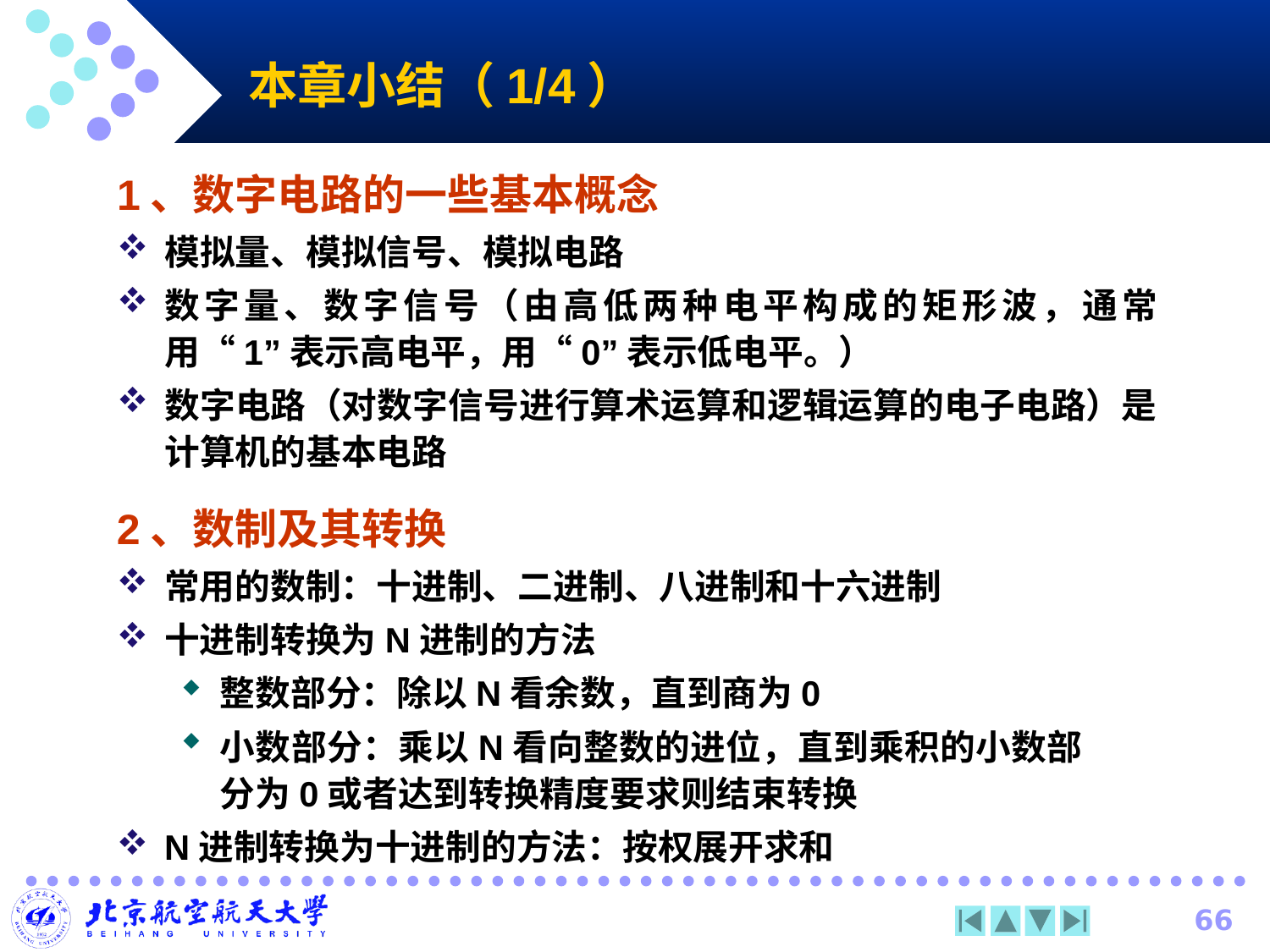

# 本章小结（1/4）
1、数字电路的一些基本概念
模拟量、模拟信号、模拟电路
数字量、数字信号（由高低两种电平构成的矩形波，通常用“1”表示高电平，用“0”表示低电平。）
数字电路（对数字信号进行算术运算和逻辑运算的电子电路）是计算机的基本电路
2、数制及其转换
常用的数制：十进制、二进制、八进制和十六进制
十进制转换为N进制的方法
整数部分：除以N看余数，直到商为0
小数部分：乘以N看向整数的进位，直到乘积的小数部分为0或者达到转换精度要求则结束转换
N进制转换为十进制的方法：按权展开求和
66